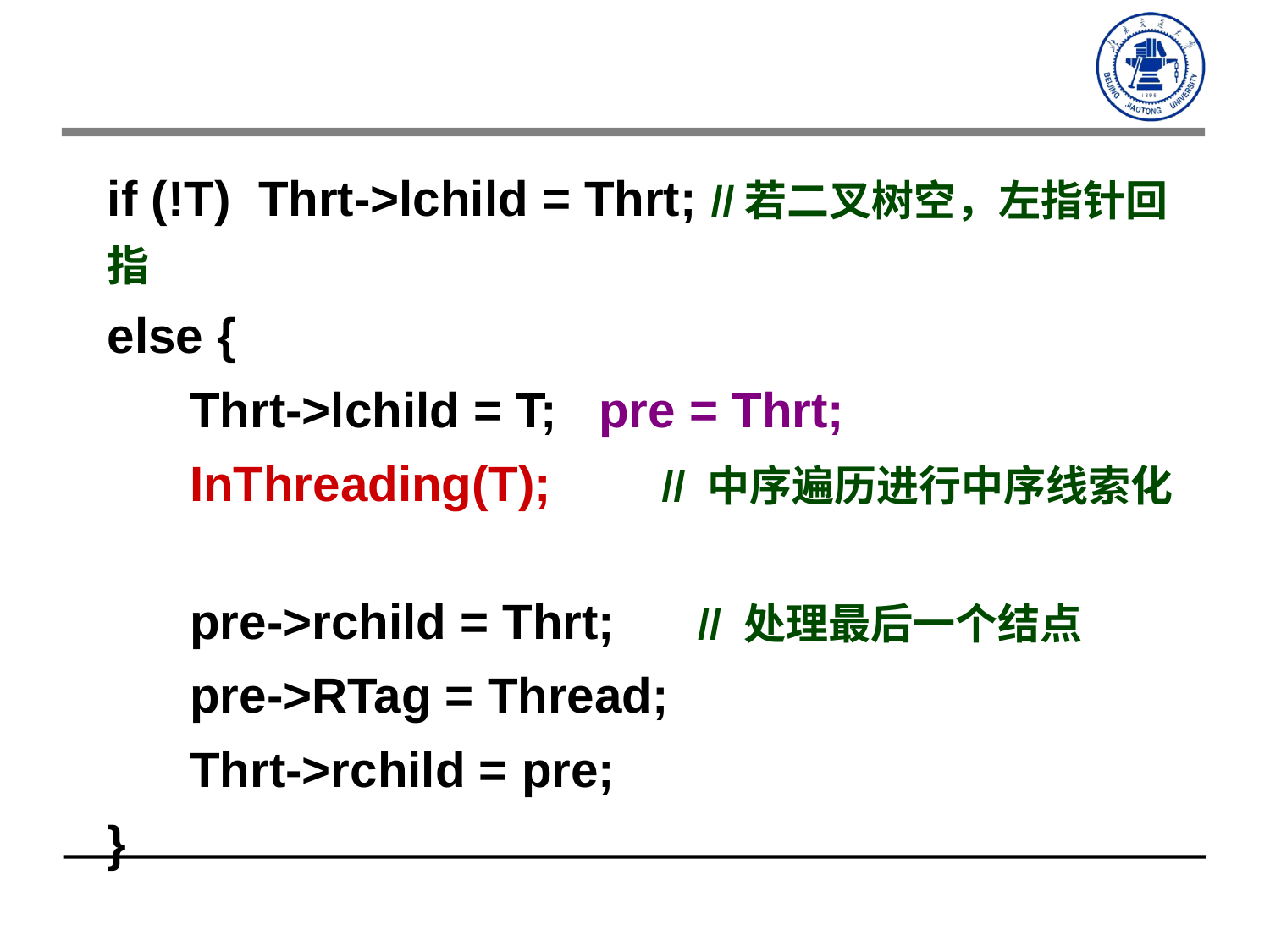

if (!T)  Thrt->lchild = Thrt; //若二叉树空，左指针回指
else {
      Thrt->lchild = T;   pre = Thrt;
      InThreading(T);        // 中序遍历进行中序线索化
      pre->rchild = Thrt;      // 处理最后一个结点
      pre->RTag = Thread;
      Thrt->rchild = pre;
}